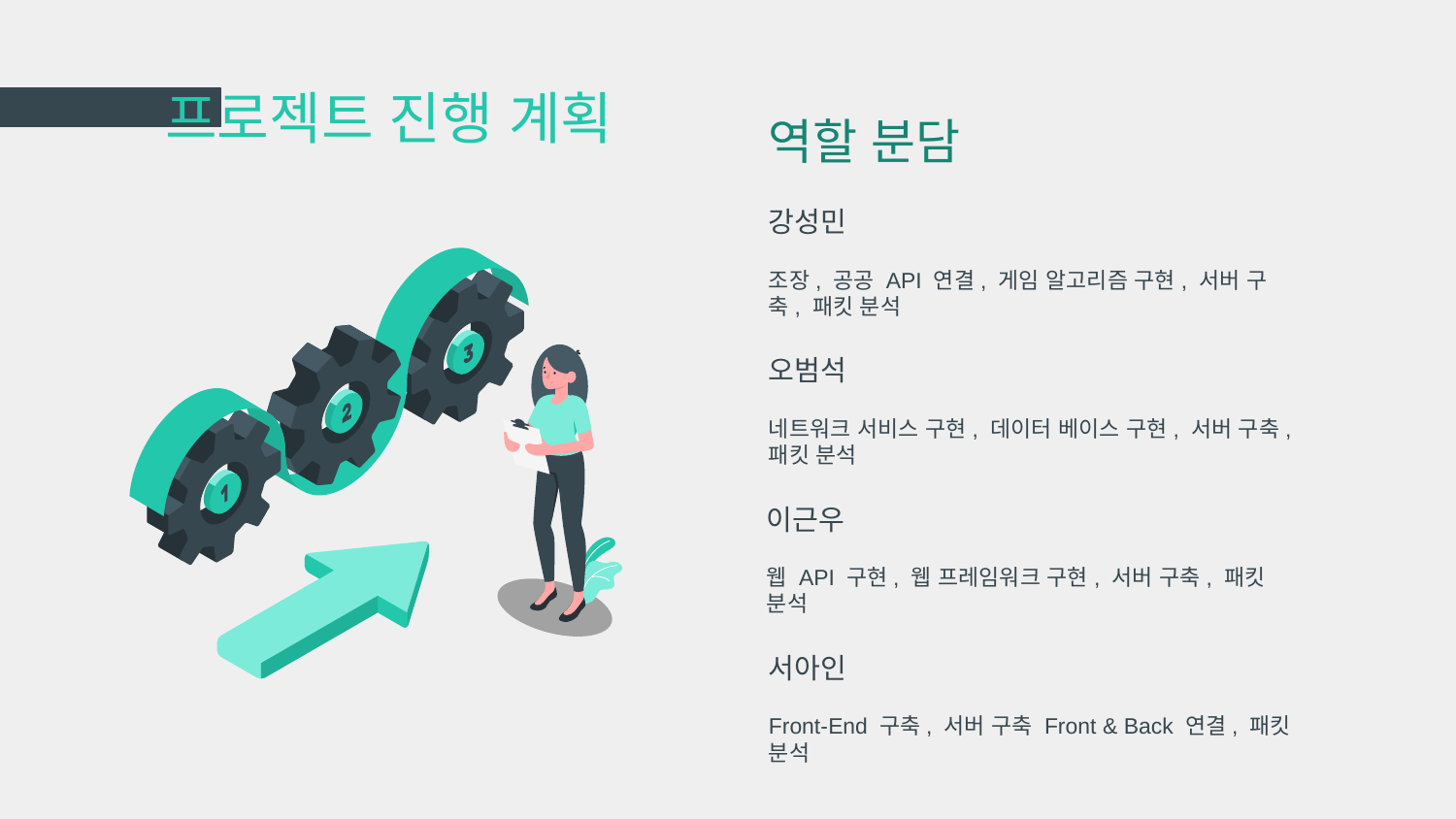

# 프로젝트 진행 계획
역할 분담
강성민

조장, 공공 API 연결, 게임 알고리즘 구현, 서버 구축, 패킷 분석

오범석

네트워크 서비스 구현, 데이터 베이스 구현, 서버 구축, 패킷 분석

이근우

웹 API 구현, 웹 프레임워크 구현, 서버 구축, 패킷 분석

서아인
Front-End 구축, 서버 구축 Front & Back 연결, 패킷 분석